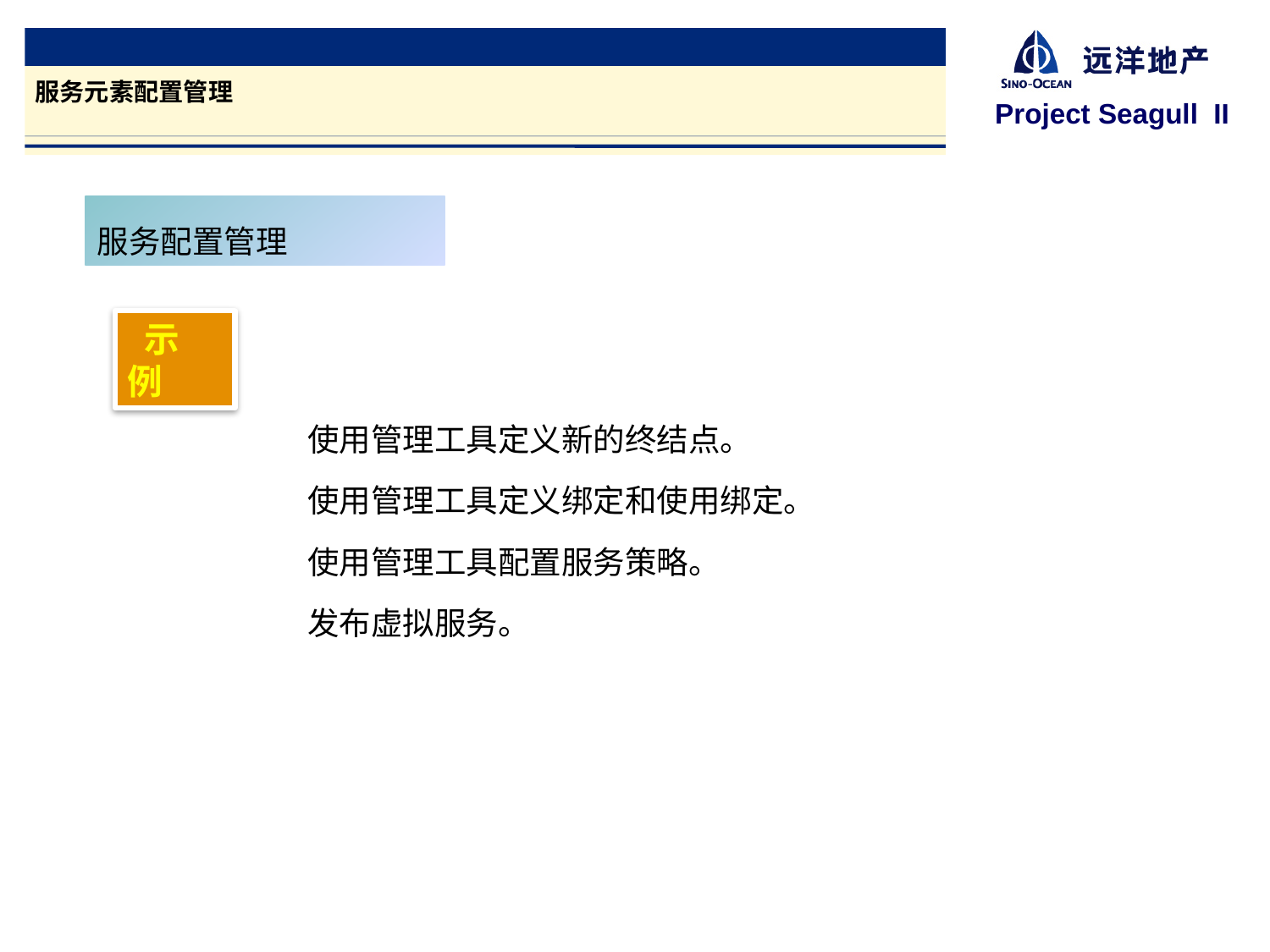

服务元素配置管理

服务配置管理
 示 例
使用管理工具定义新的终结点。
使用管理工具定义绑定和使用绑定。
使用管理工具配置服务策略。
发布虚拟服务。